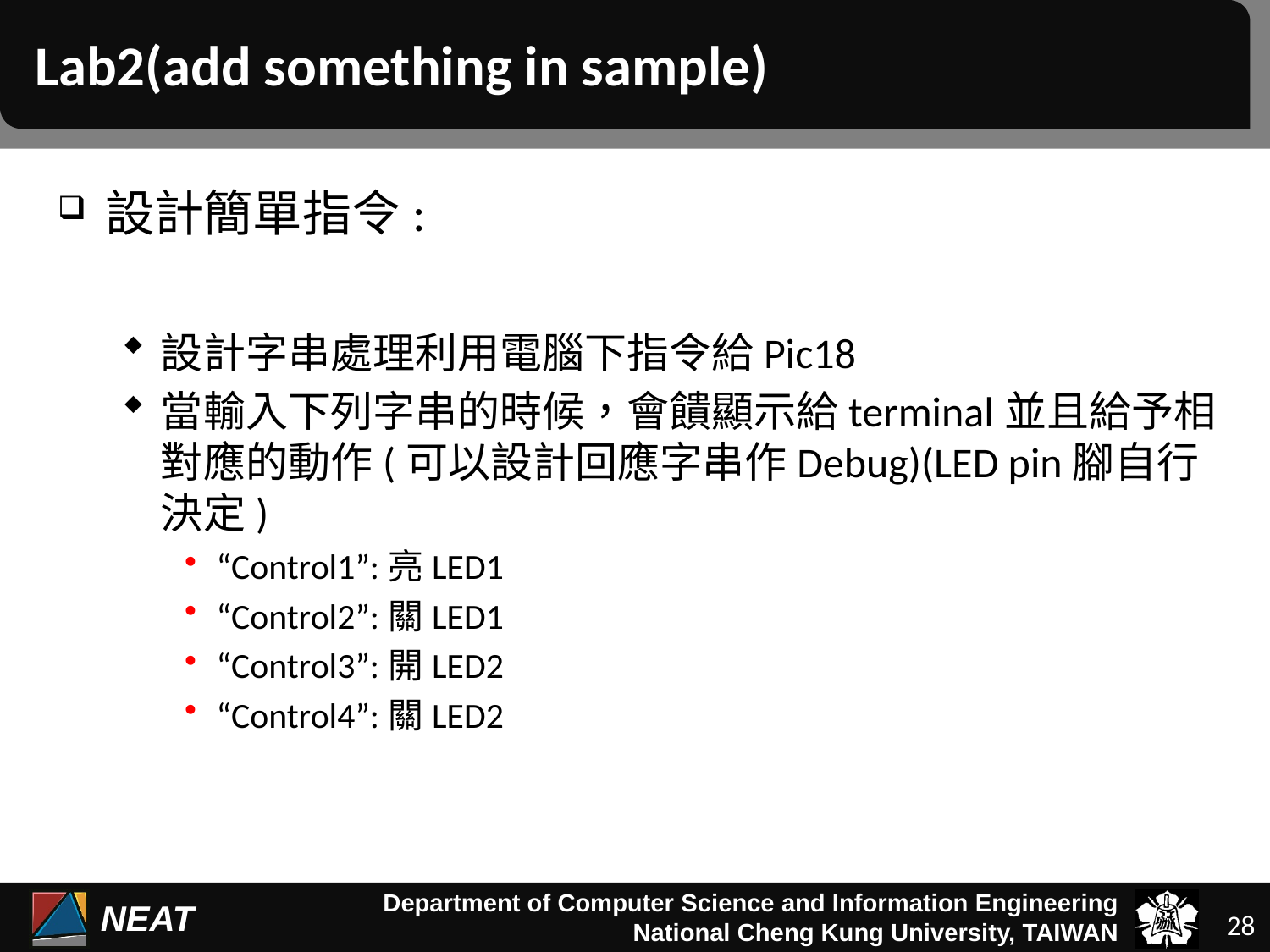

# Lab2(add something in sample)
設計簡單指令:

設計字串處理利用電腦下指令給Pic18
當輸入下列字串的時候，會饋顯示給terminal並且給予相對應的動作(可以設計回應字串作Debug)(LED pin腳自行決定)
“Control1”:亮LED1
“Control2”:關LED1
“Control3”:開LED2
“Control4”:關LED2